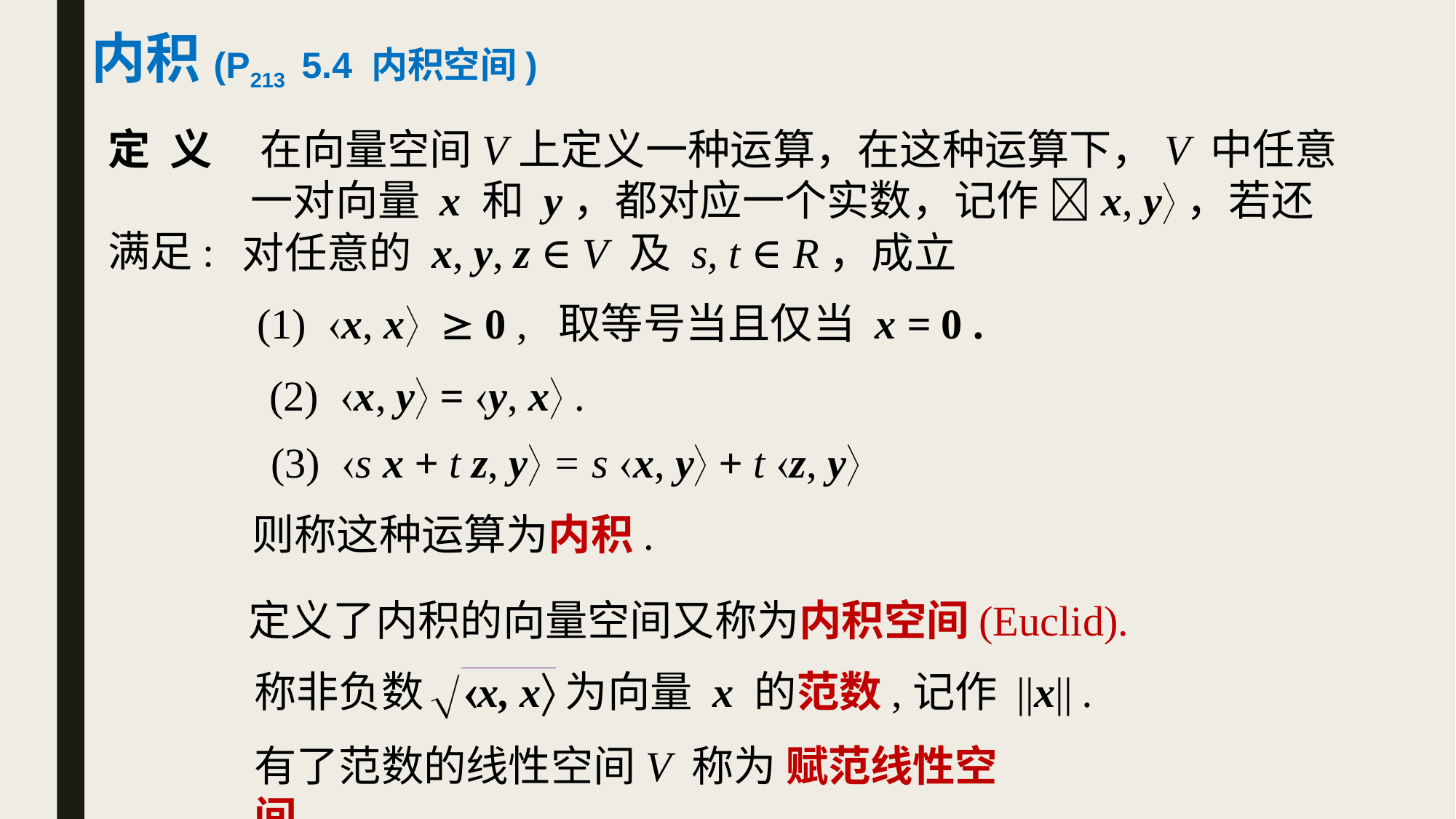

内积(P213  5.4 内积空间)
定  义     在向量空间V上定义一种运算，在这种运算下，V 中任意
              一对向量 x 和 y，都对应一个实数，记作 〈x, y〉，若还满足:
对任意的 x, y, z ∈ V 及 s, t ∈ R，成立
(1)  〈x, x〉  ≥ 0 ,  取等号当且仅当 x = 0 .
(2)  〈x, y〉 = 〈y, x〉 .
(3)  〈s x + t z, y〉 = s 〈x, y〉 + t 〈z, y〉
则称这种运算为内积.
定义了内积的向量空间又称为内积空间(Euclid).
称非负数               为向量 x 的范数,记作 ||x|| .
√
〈x, x〉
有了范数的线性空间V 称为 赋范线性空间.